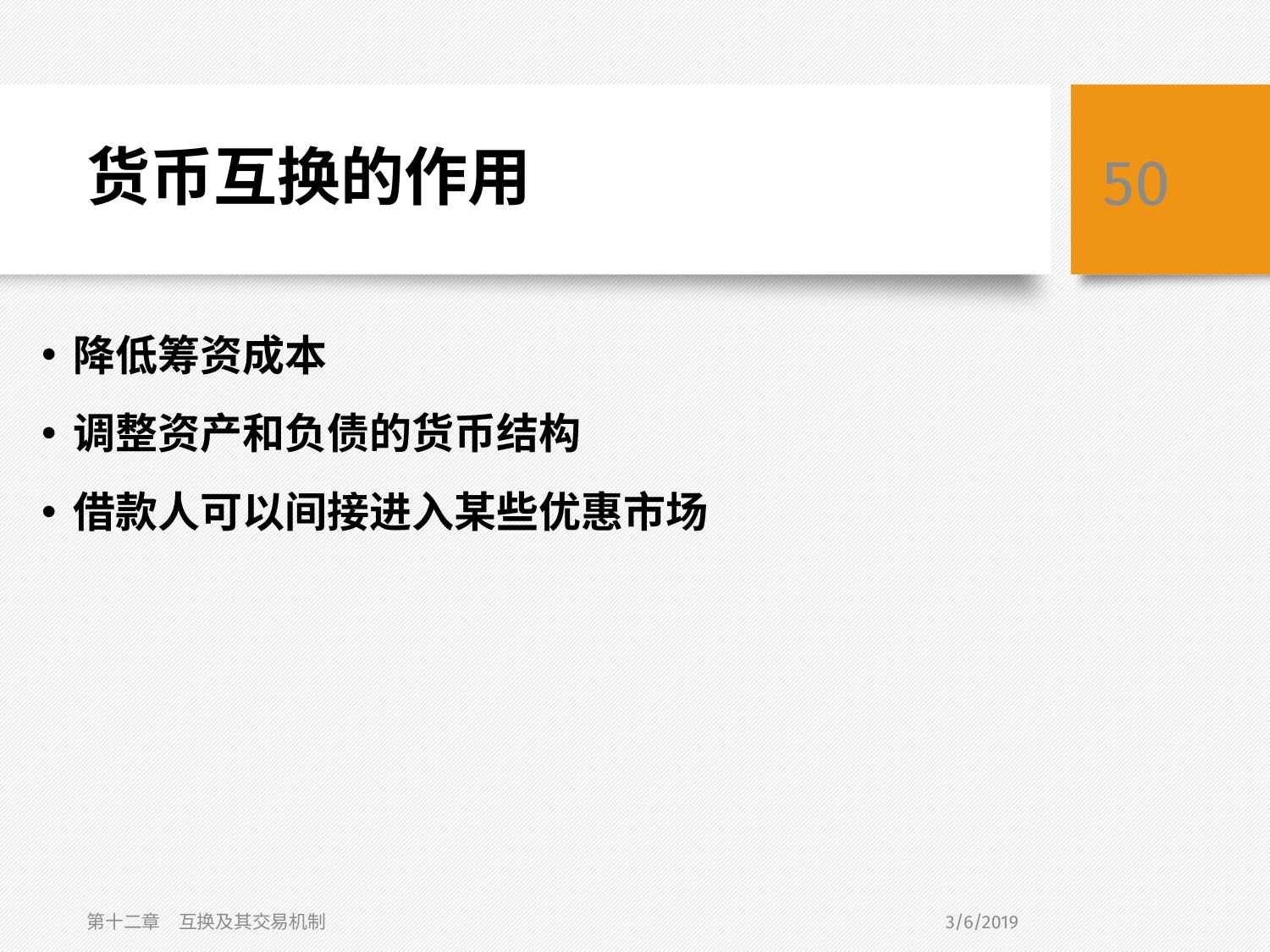

# 货币互换的作用
50
降低筹资成本
调整资产和负债的货币结构
借款人可以间接进入某些优惠市场

3/6/2019
第十二章　互换及其交易机制